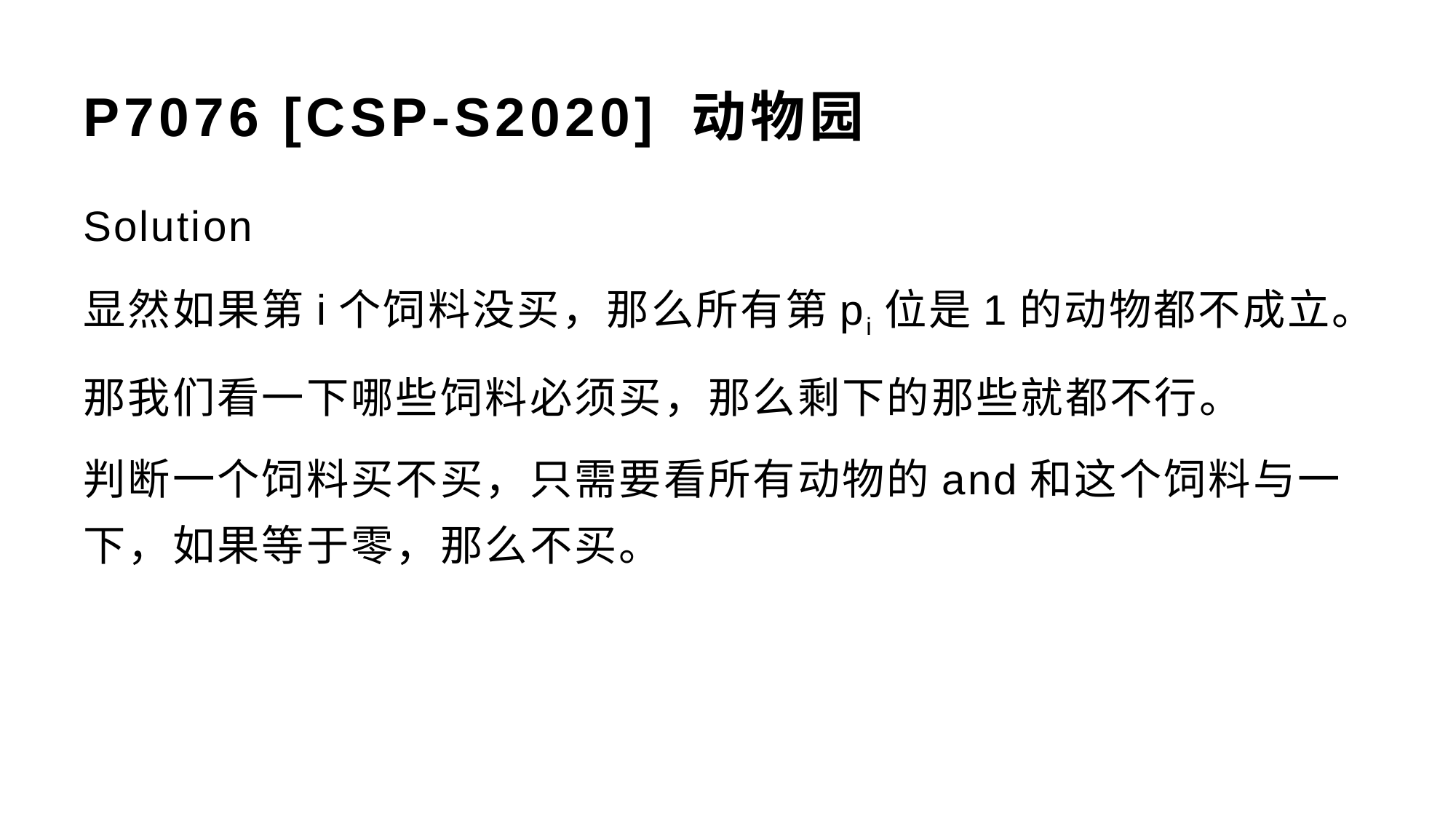

# P7076 [CSP-S2020] 动物园
Solution
显然如果第i个饲料没买，那么所有第pi位是1的动物都不成立。
那我们看一下哪些饲料必须买，那么剩下的那些就都不行。
判断一个饲料买不买，只需要看所有动物的and和这个饲料与一下，如果等于零，那么不买。